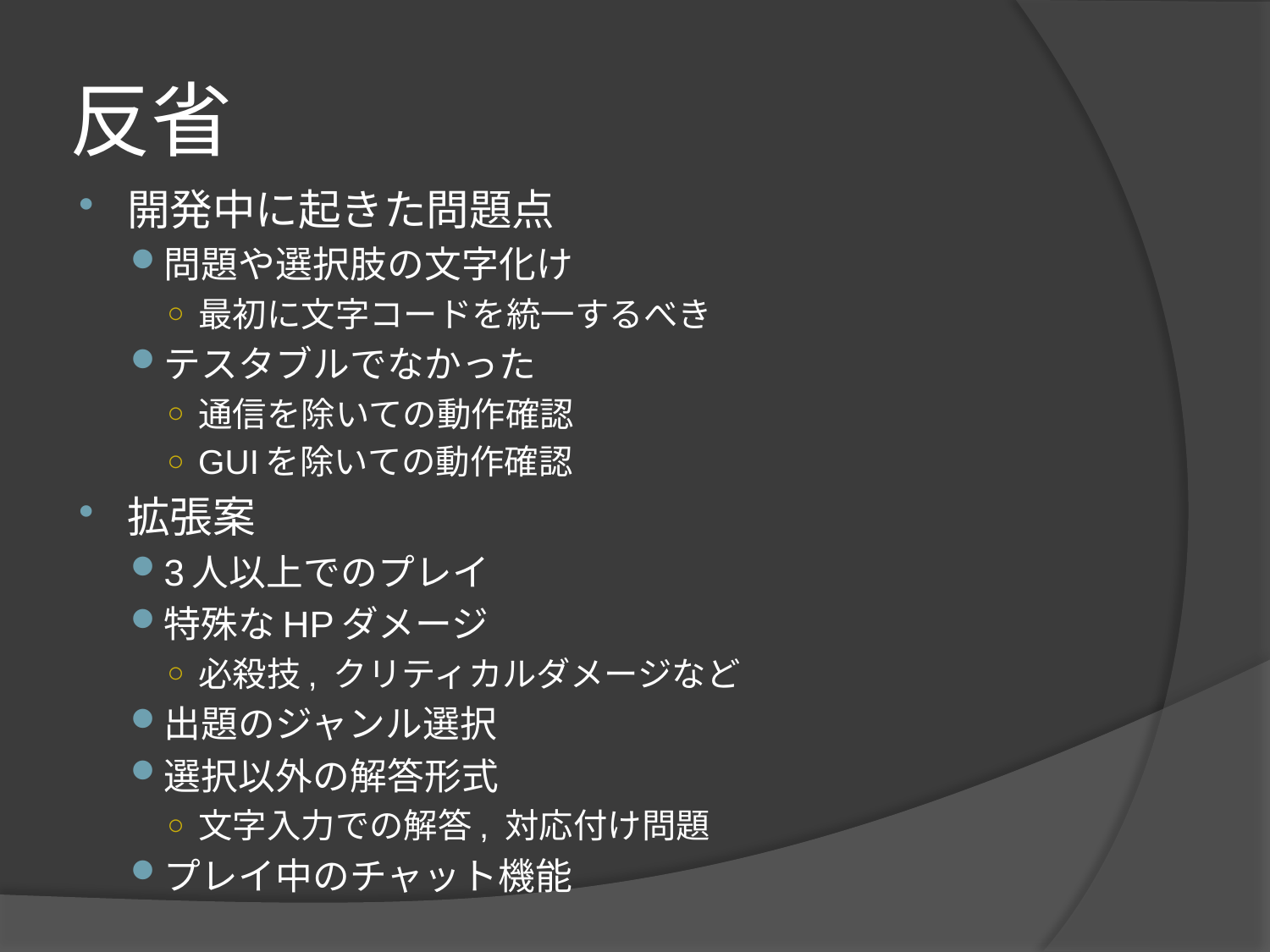

# 反省
開発中に起きた問題点
問題や選択肢の文字化け
最初に文字コードを統一するべき
テスタブルでなかった
通信を除いての動作確認
GUIを除いての動作確認
拡張案
3人以上でのプレイ
特殊なHPダメージ
必殺技, クリティカルダメージなど
出題のジャンル選択
選択以外の解答形式
文字入力での解答, 対応付け問題
プレイ中のチャット機能